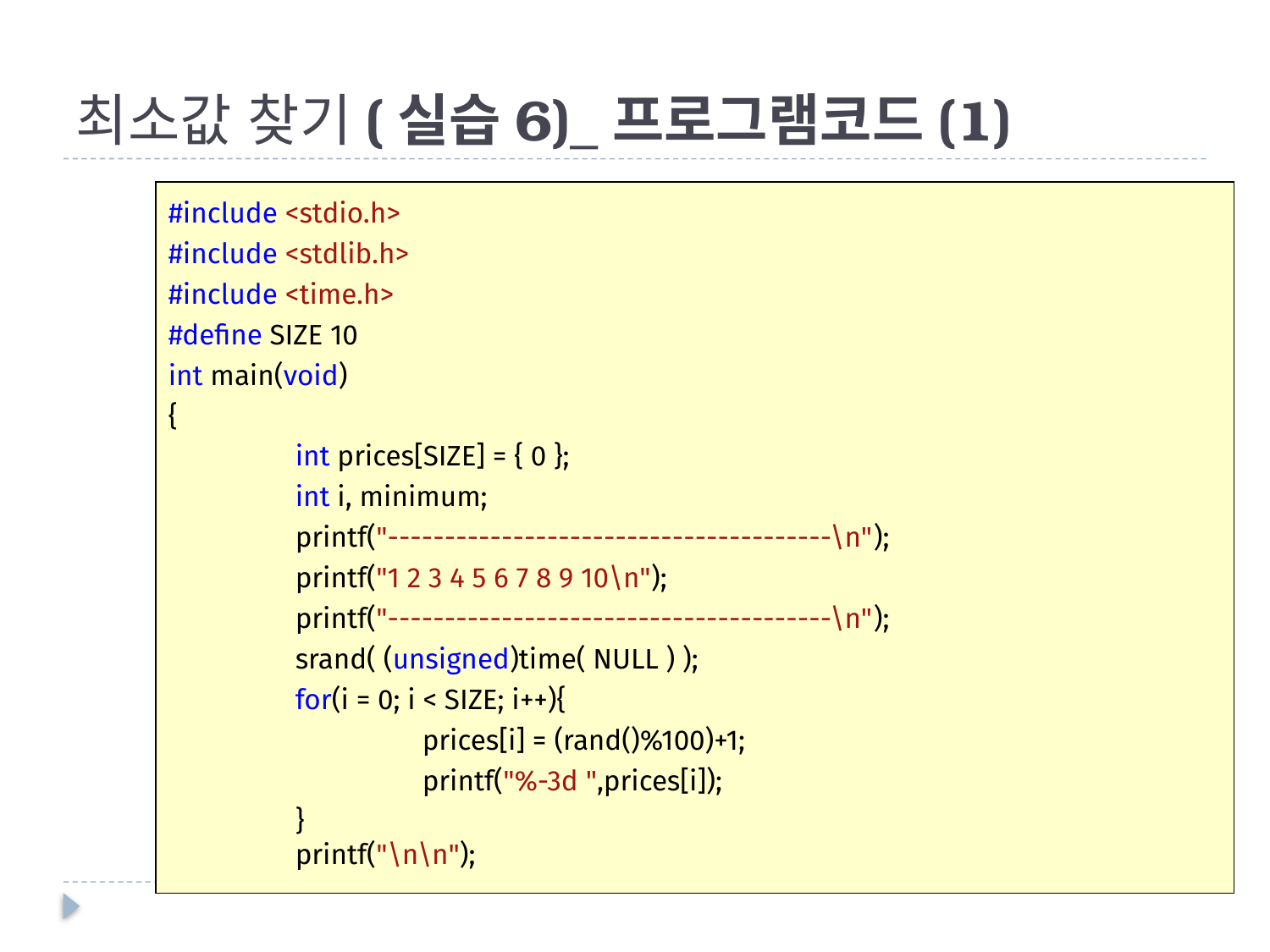

# 최소값 찾기(실습6)_프로그램코드(1)
#include <stdio.h>
#include <stdlib.h>
#include <time.h>
#define SIZE 10
int main(void)
{
	int prices[SIZE] = { 0 };
	int i, minimum;
	printf("---------------------------------------\n");
	printf("1 2 3 4 5 6 7 8 9 10\n");
	printf("---------------------------------------\n");
	srand( (unsigned)time( NULL ) );
	for(i = 0; i < SIZE; i++){
		prices[i] = (rand()%100)+1;
		printf("%-3d ",prices[i]);
	}
	printf("\n\n");